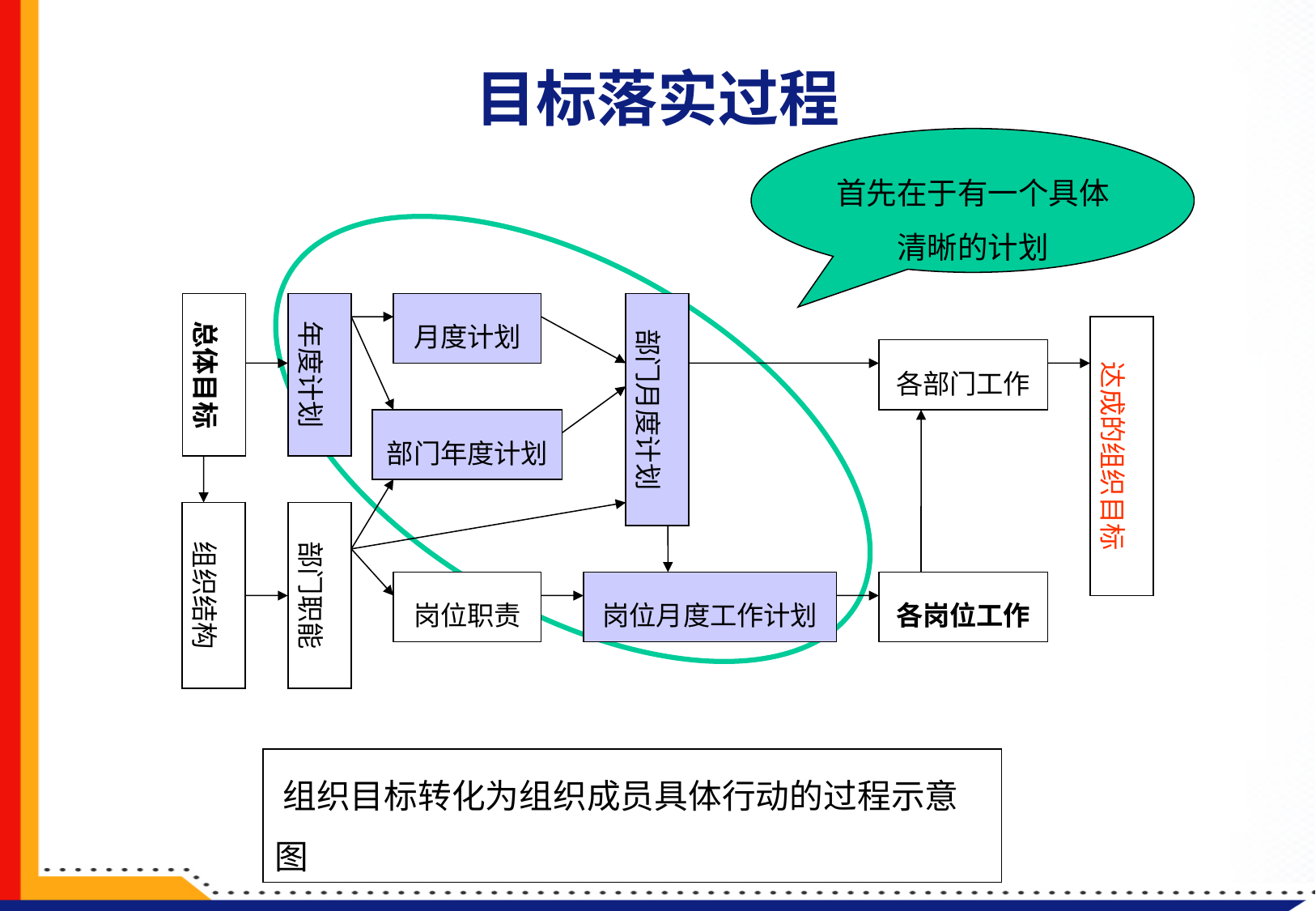

# 目标落实过程
首先在于有一个具体清晰的计划

部门月度计划
总体目标
年度计划
月度计划

达成的组织目标
各部门工作

部门年度计划

组织结构
部门职能

岗位职责
岗位月度工作计划
各岗位工作

 组织目标转化为组织成员具体行动的过程示意图